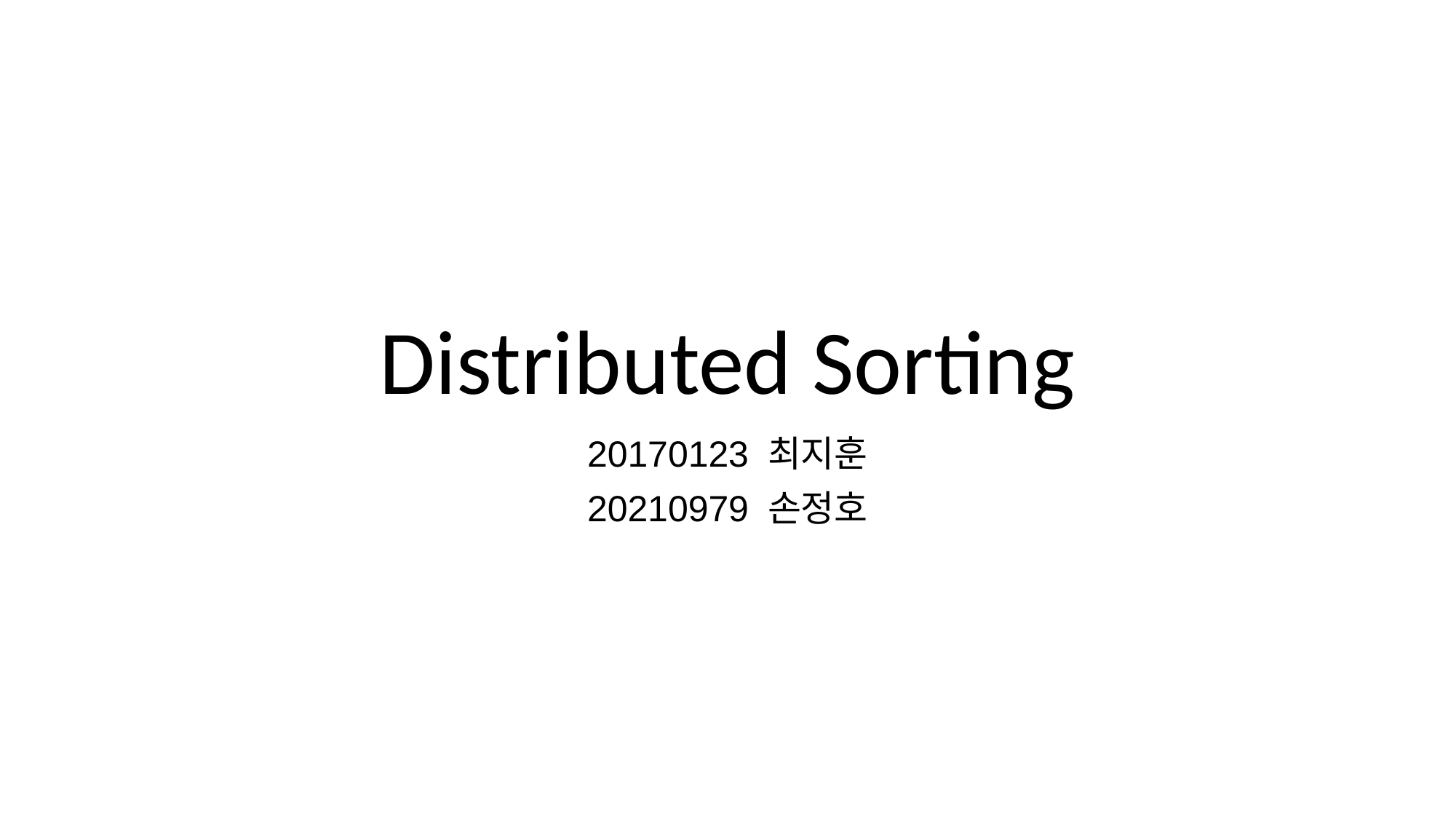

# Distributed Sorting
20170123 최지훈
20210979 손정호